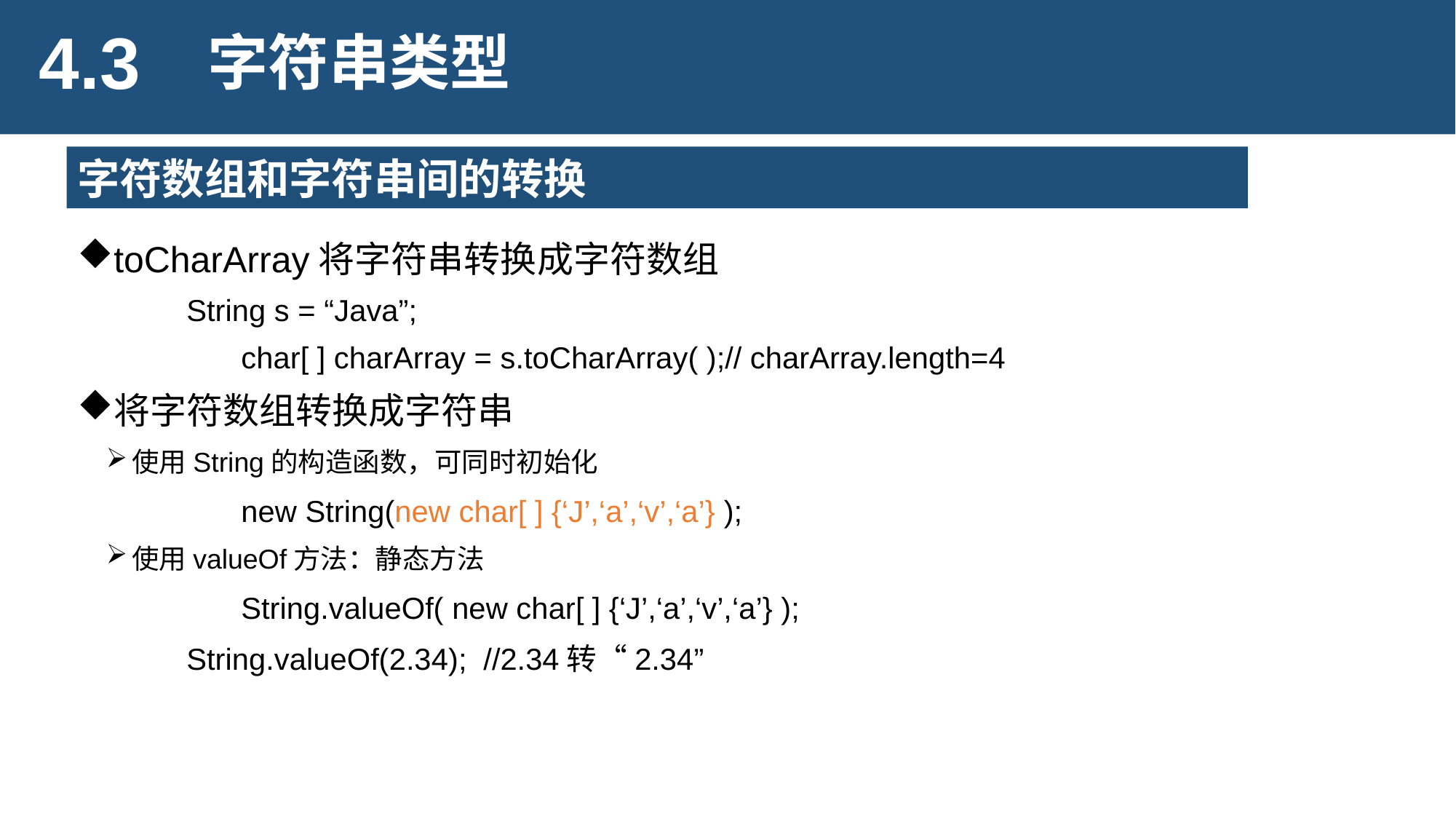

4.3
字符串类型
字符数组和字符串间的转换
toCharArray将字符串转换成字符数组
	String s = “Java”;
	char[ ] charArray = s.toCharArray( );// charArray.length=4
将字符数组转换成字符串
使用String的构造函数，可同时初始化
	new String(new char[ ] {‘J’,‘a’,‘v’,‘a’} );
使用valueOf方法：静态方法
	String.valueOf( new char[ ] {‘J’,‘a’,‘v’,‘a’} );
	String.valueOf(2.34);  //2.34转“2.34”